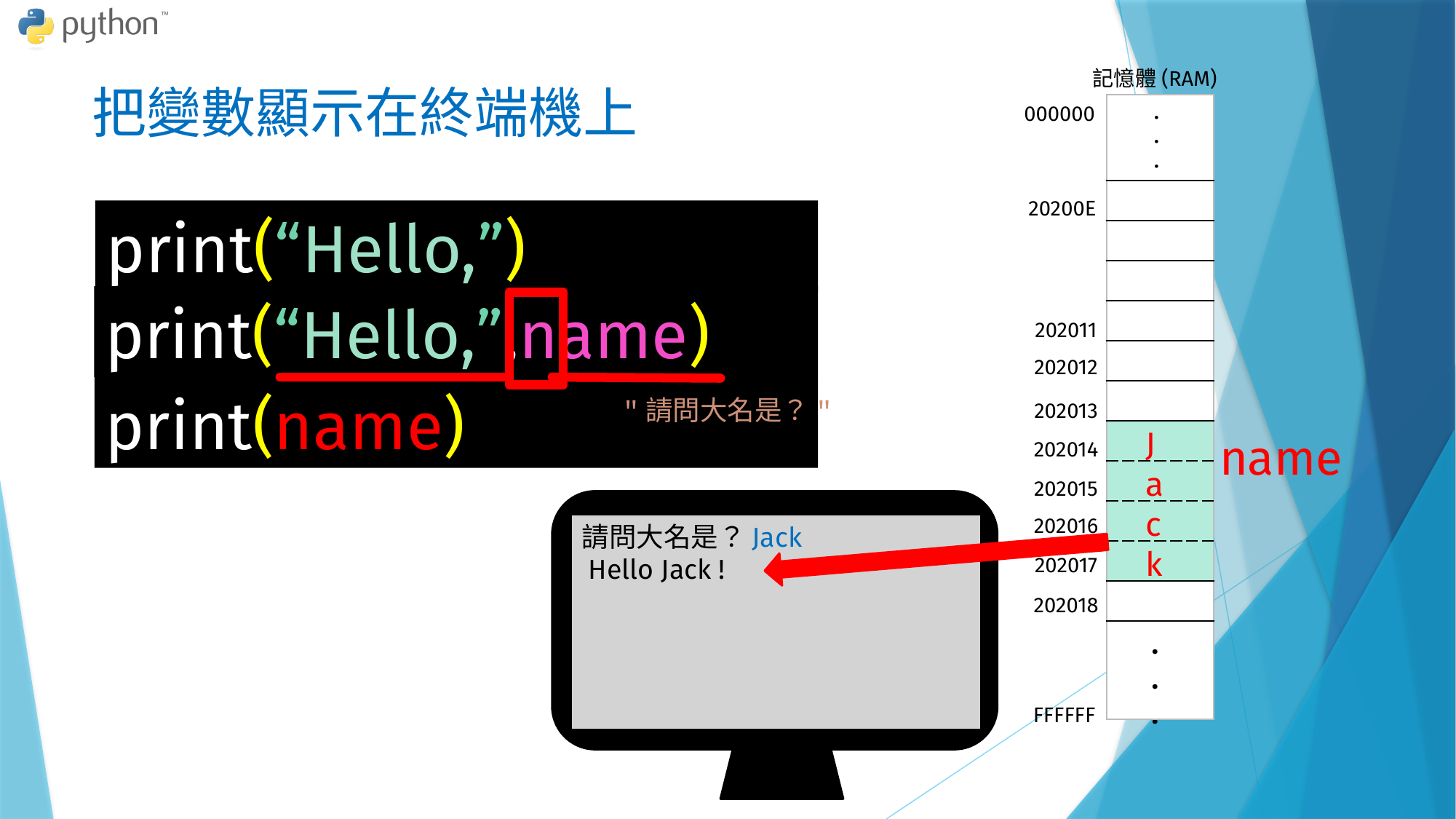

記憶體(RAM)
# 把變數顯示在終端機上
000000
| ． ． ． |
| --- |
|  |
|  |
|  |
|  |
|  |
|  |
|  |
|  |
|  |
|  |
|  |
| ． ． ． |
20200E
print(“Hello,”)
print(“Hello,”,name)

202011
202012
print(name)
"請問大名是？"
202013
J
a
c
k
name
202014
202015

請問大名是？Jack

202016

Hello Jack !
202017
202018
FFFFFF